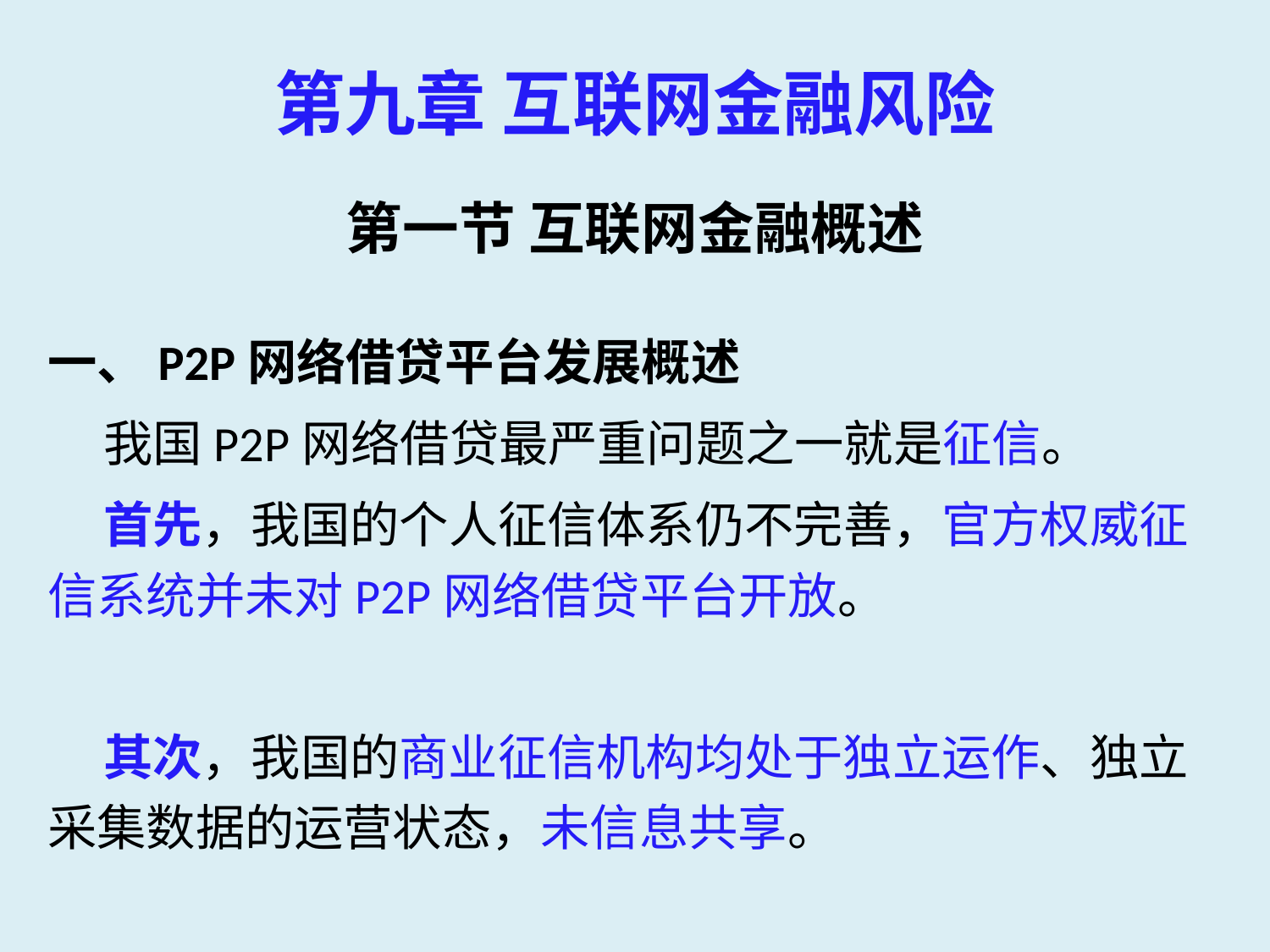

# 第九章 互联网金融风险
第一节 互联网金融概述

一、P2P网络借贷平台发展概述
    我国P2P网络借贷最严重问题之一就是征信。
    首先，我国的个人征信体系仍不完善，官方权威征信系统并未对P2P网络借贷平台开放。

    其次，我国的商业征信机构均处于独立运作、独立采集数据的运营状态，未信息共享。
9